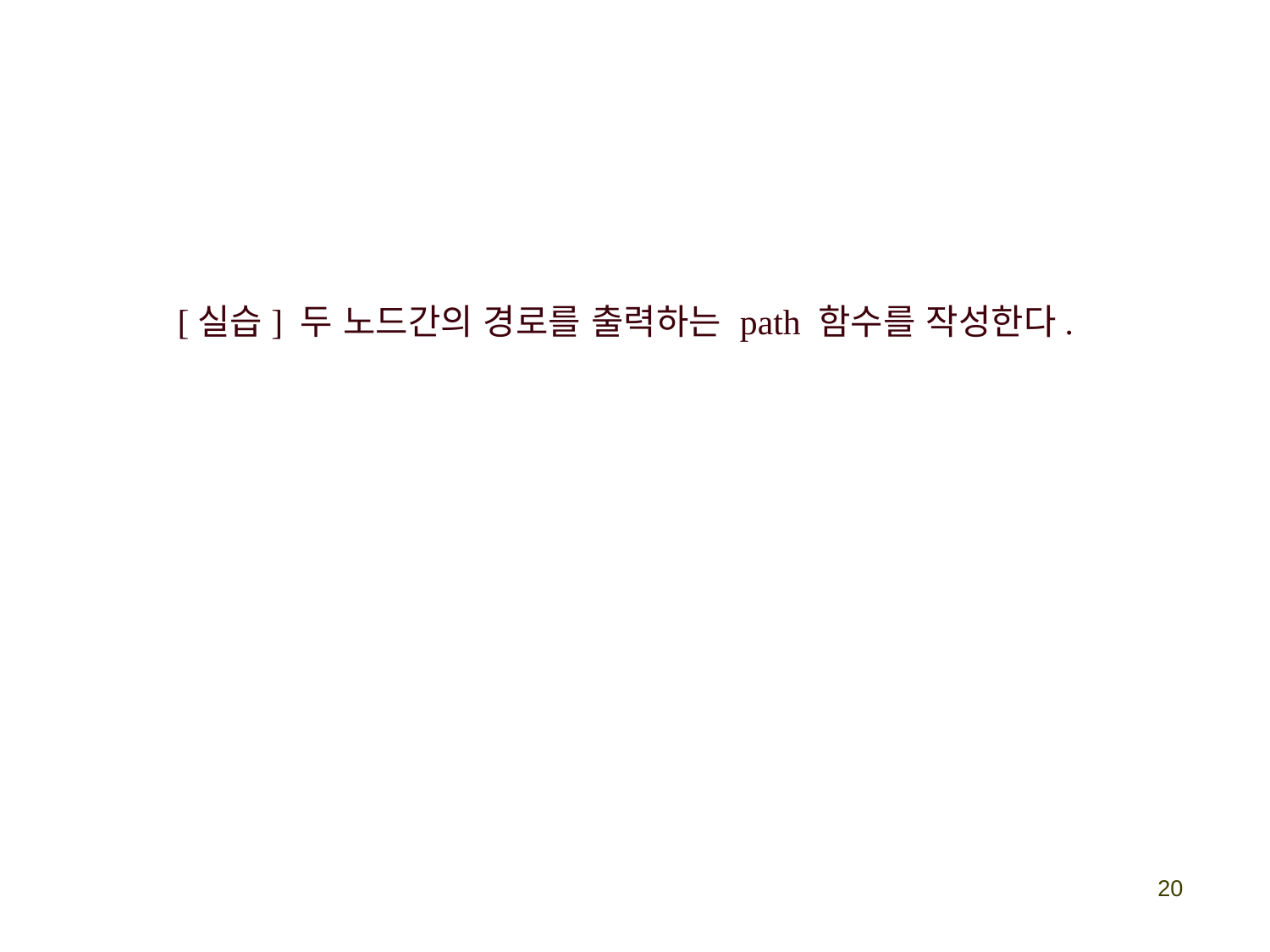

[실습] 두 노드간의 경로를 출력하는 path 함수를 작성한다.
20